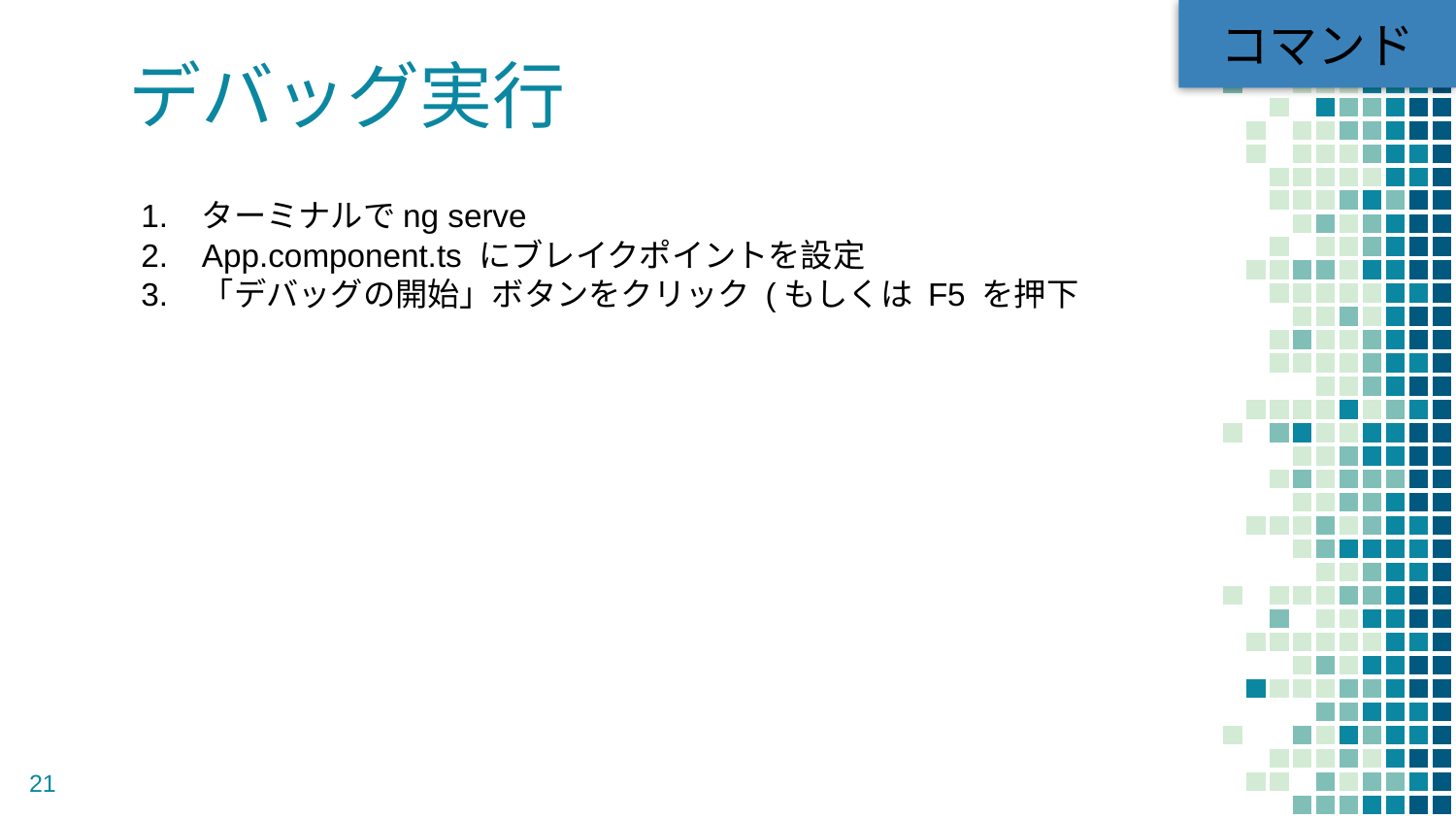

コマンド
# デバッグ実行
ターミナルでng serve
App.component.ts にブレイクポイントを設定
「デバッグの開始」ボタンをクリック (もしくは F5 を押下

21